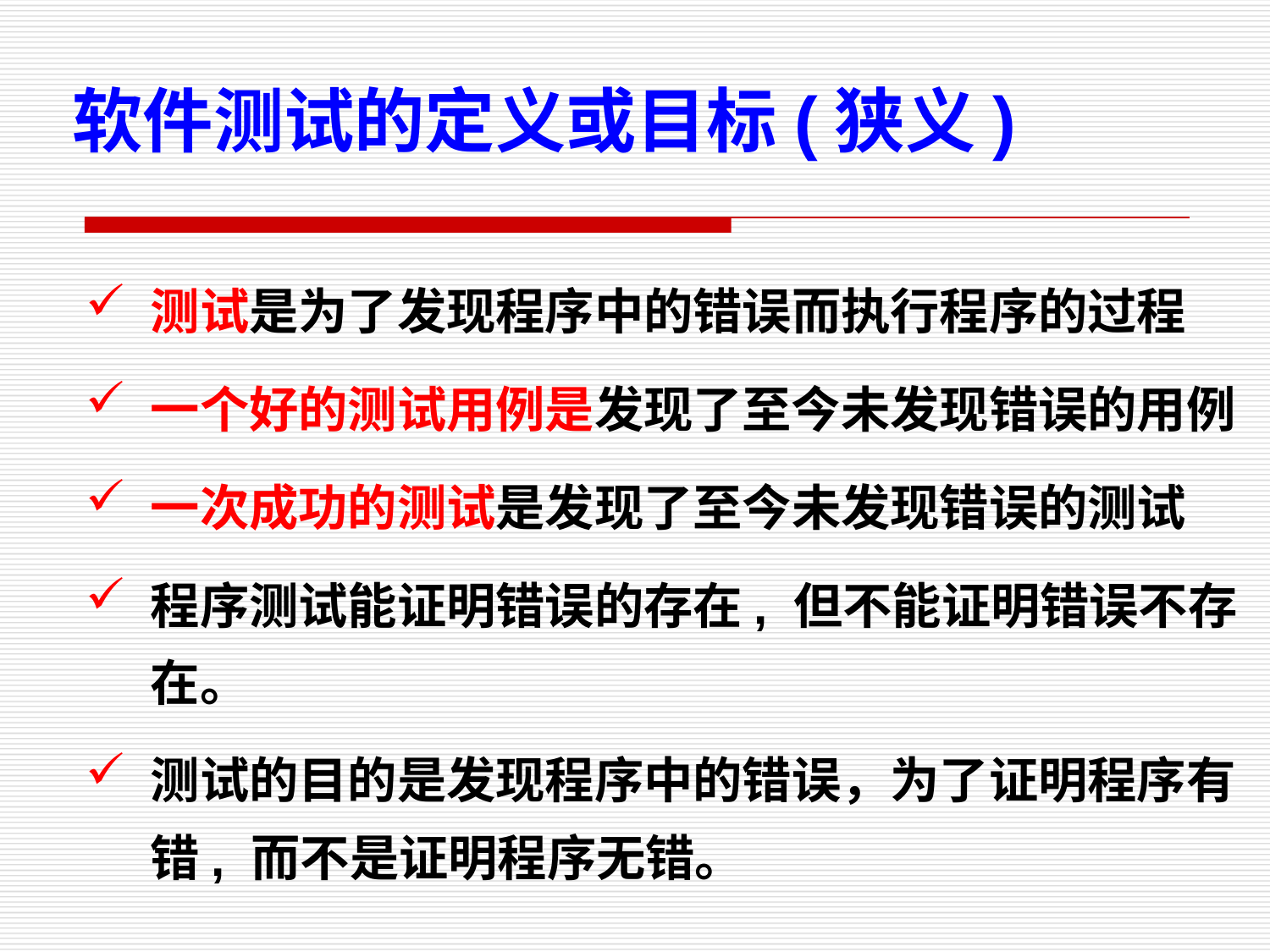

软件测试的定义或目标(狭义)
测试是为了发现程序中的错误而执行程序的过程
一个好的测试用例是发现了至今未发现错误的用例
一次成功的测试是发现了至今未发现错误的测试
程序测试能证明错误的存在, 但不能证明错误不存在。
测试的目的是发现程序中的错误，为了证明程序有错, 而不是证明程序无错。